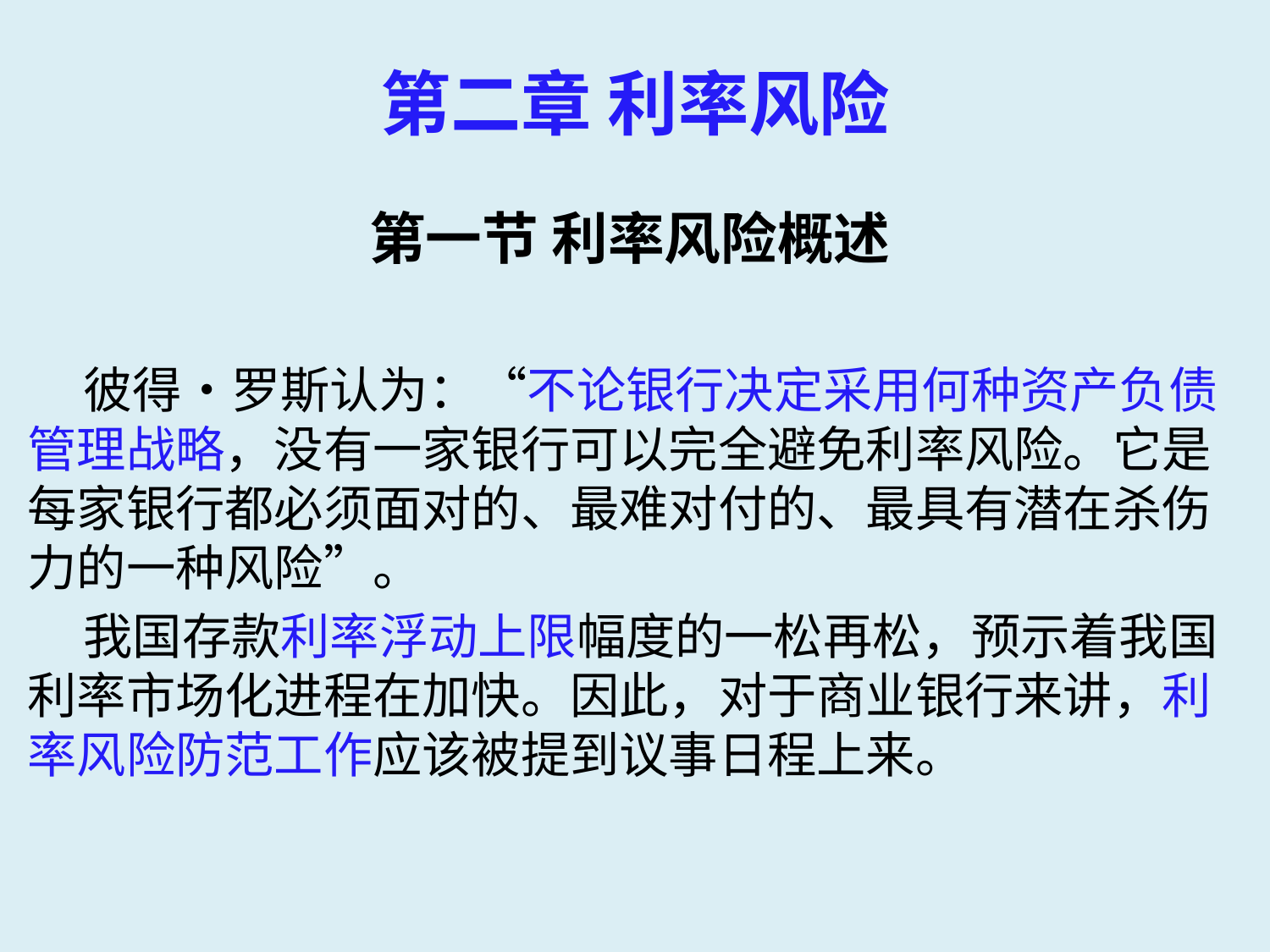

# 第二章 利率风险
第一节 利率风险概述

    彼得•罗斯认为：“不论银行决定采用何种资产负债管理战略，没有一家银行可以完全避免利率风险。它是每家银行都必须面对的、最难对付的、最具有潜在杀伤力的一种风险”。
    我国存款利率浮动上限幅度的一松再松，预示着我国利率市场化进程在加快。因此，对于商业银行来讲，利率风险防范工作应该被提到议事日程上来。